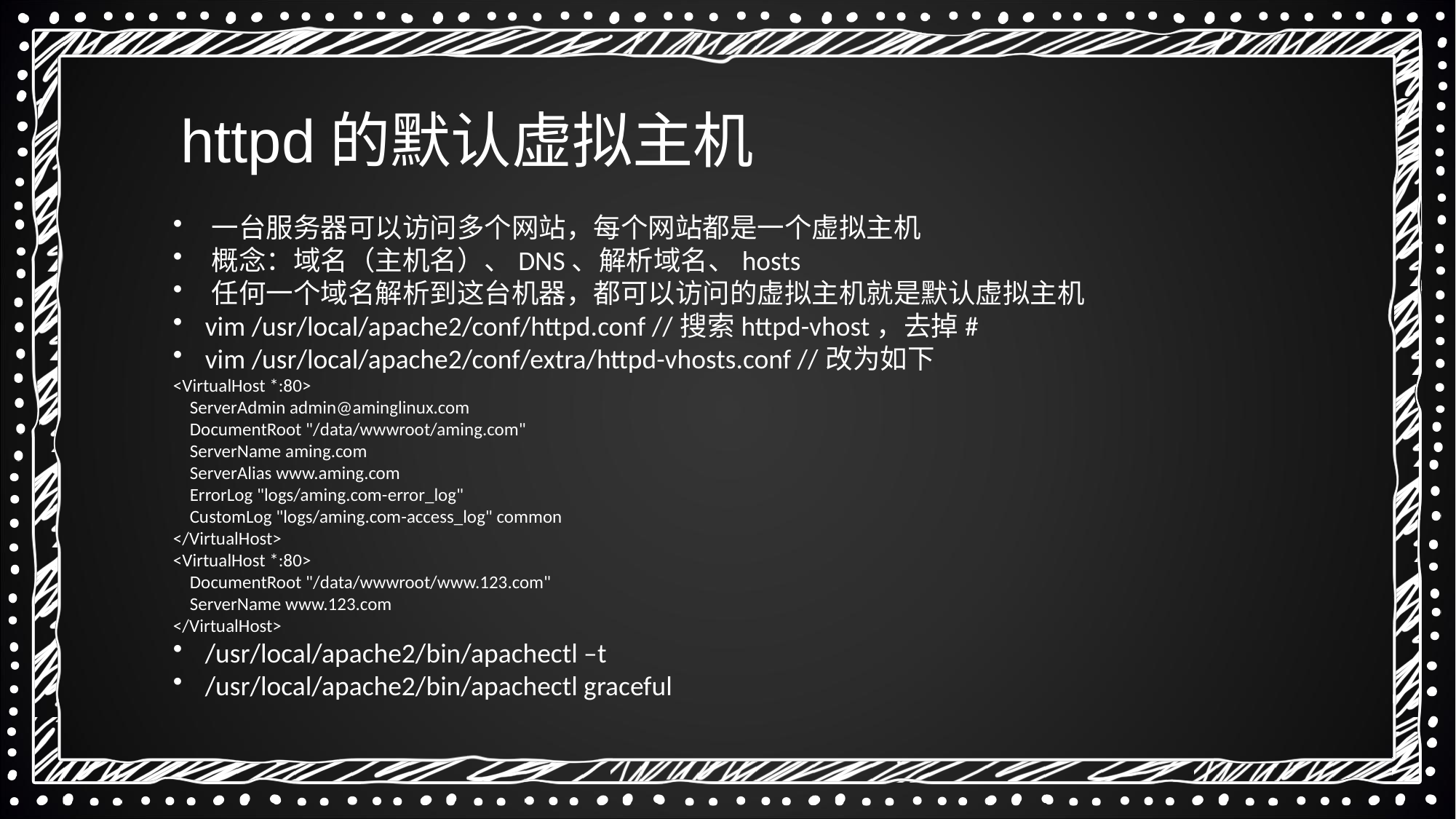

httpd的默认虚拟主机
 一台服务器可以访问多个网站，每个网站都是一个虚拟主机
 概念：域名（主机名）、DNS、解析域名、hosts
 任何一个域名解析到这台机器，都可以访问的虚拟主机就是默认虚拟主机
 vim /usr/local/apache2/conf/httpd.conf //搜索httpd-vhost，去掉#
 vim /usr/local/apache2/conf/extra/httpd-vhosts.conf //改为如下
<VirtualHost *:80>
    ServerAdmin admin@aminglinux.com
    DocumentRoot "/data/wwwroot/aming.com"
    ServerName aming.com
    ServerAlias www.aming.com
    ErrorLog "logs/aming.com-error_log"
    CustomLog "logs/aming.com-access_log" common
</VirtualHost>
<VirtualHost *:80>
    DocumentRoot "/data/wwwroot/www.123.com"
    ServerName www.123.com
</VirtualHost>
 /usr/local/apache2/bin/apachectl –t
 /usr/local/apache2/bin/apachectl graceful